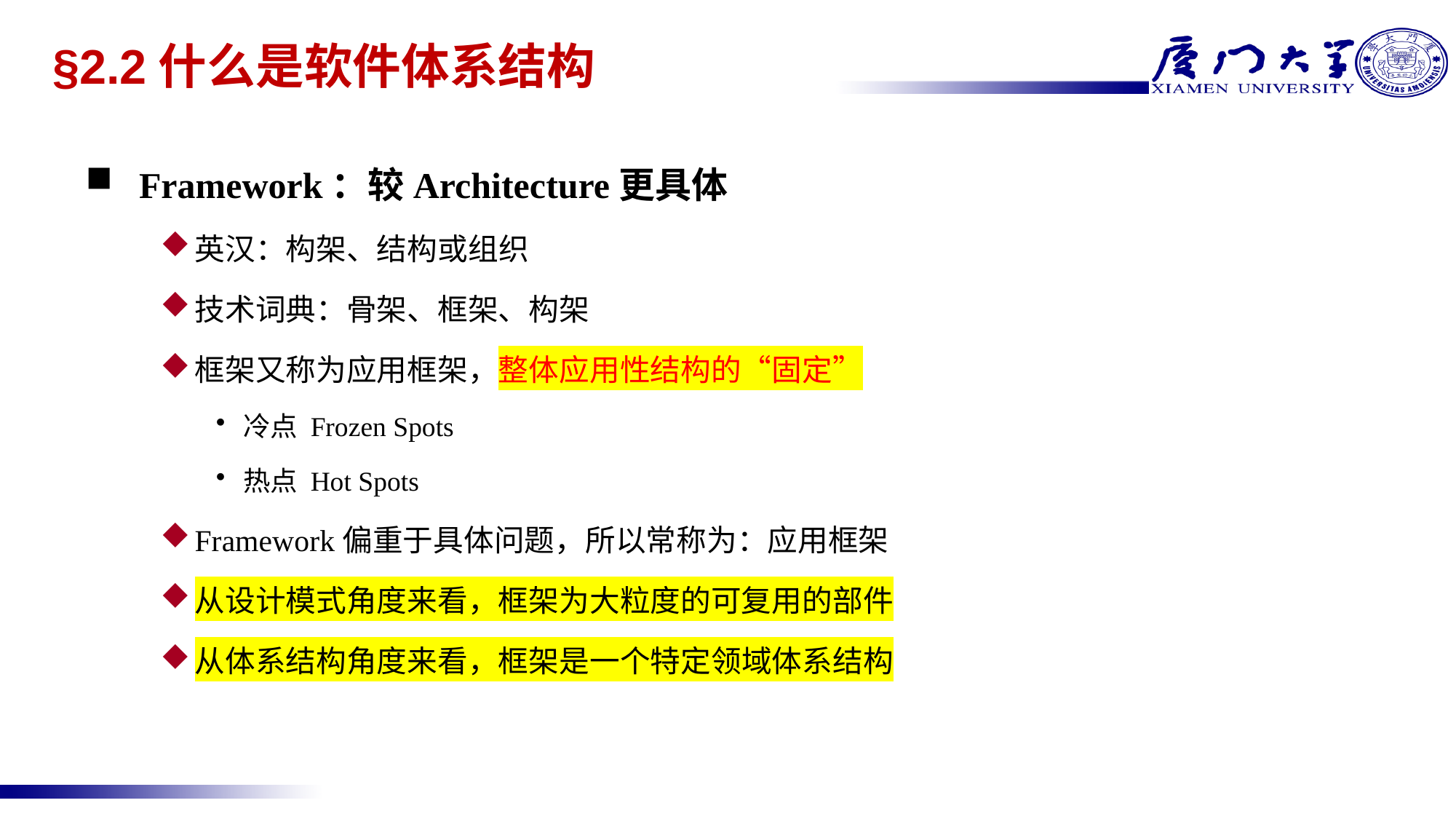

# §2.2什么是软件体系结构
Framework：较Architecture更具体
英汉：构架、结构或组织
技术词典：骨架、框架、构架
框架又称为应用框架，整体应用性结构的“固定”
冷点 Frozen Spots
热点 Hot Spots
Framework偏重于具体问题，所以常称为：应用框架
从设计模式角度来看，框架为大粒度的可复用的部件
从体系结构角度来看，框架是一个特定领域体系结构